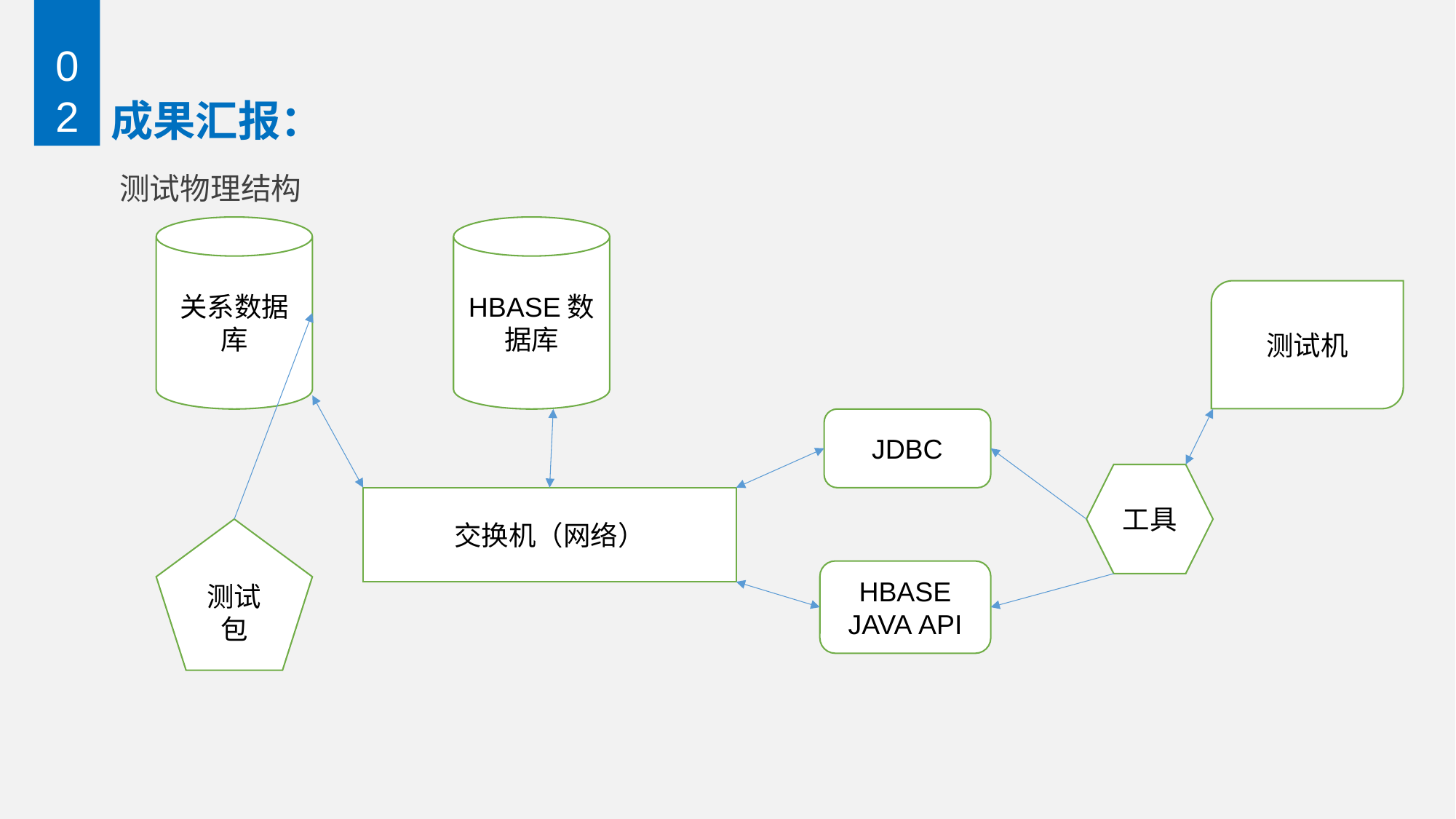

02
# 成果汇报：
测试物理结构

关系数据库
HBASE数据库
测试机
JDBC
工具
交换机（网络）
测试包
HBASE
JAVA API